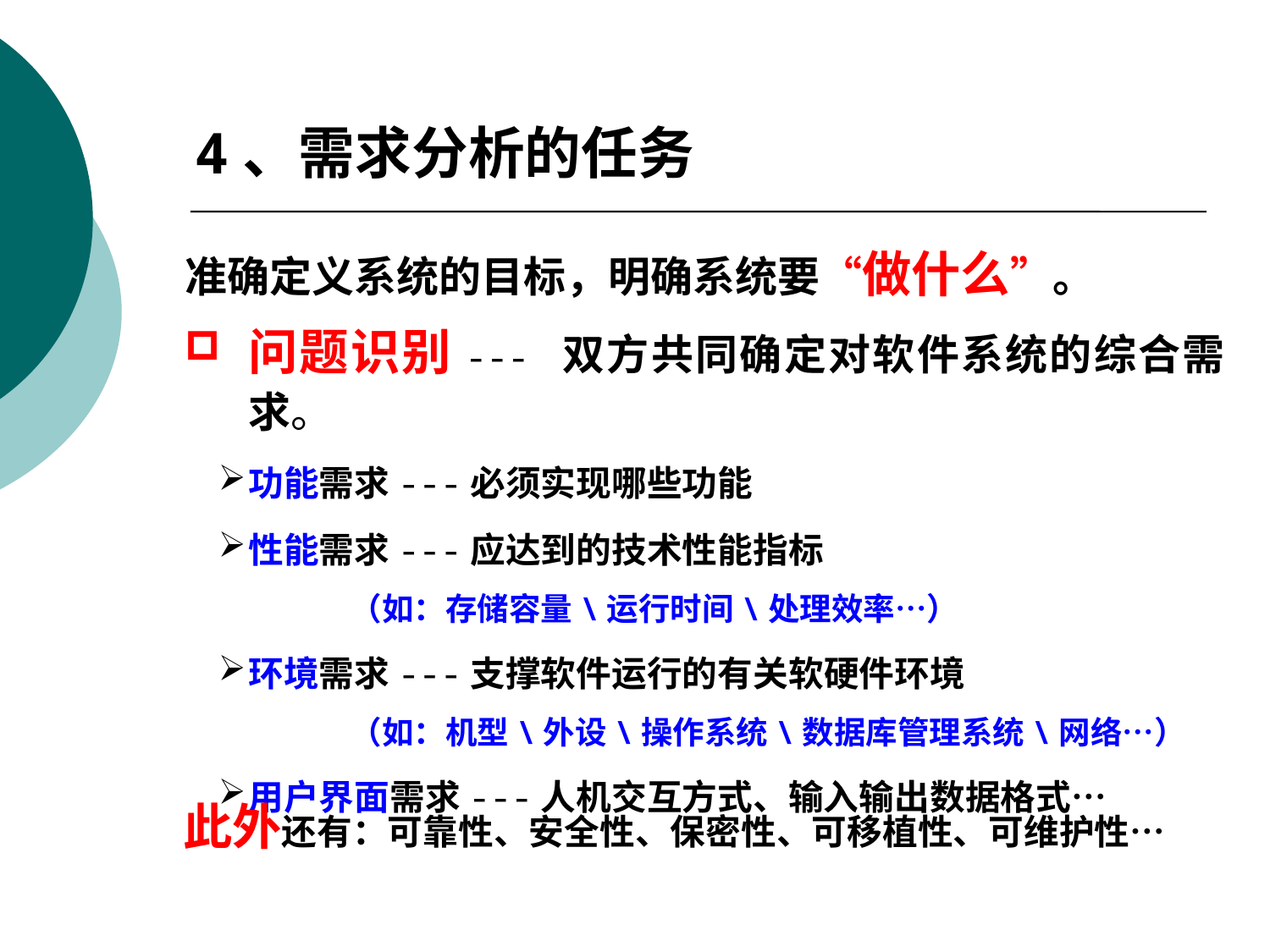

4、需求分析的任务
准确定义系统的目标，明确系统要“做什么”。
问题识别--- 双方共同确定对软件系统的综合需求。
功能需求---必须实现哪些功能
性能需求---应达到的技术性能指标
               （如：存储容量\运行时间\处理效率…）
环境需求---支撑软件运行的有关软硬件环境
               （如：机型\外设\操作系统\数据库管理系统\网络…）
用户界面需求---人机交互方式、输入输出数据格式…
此外还有：可靠性、安全性、保密性、可移植性、可维护性…